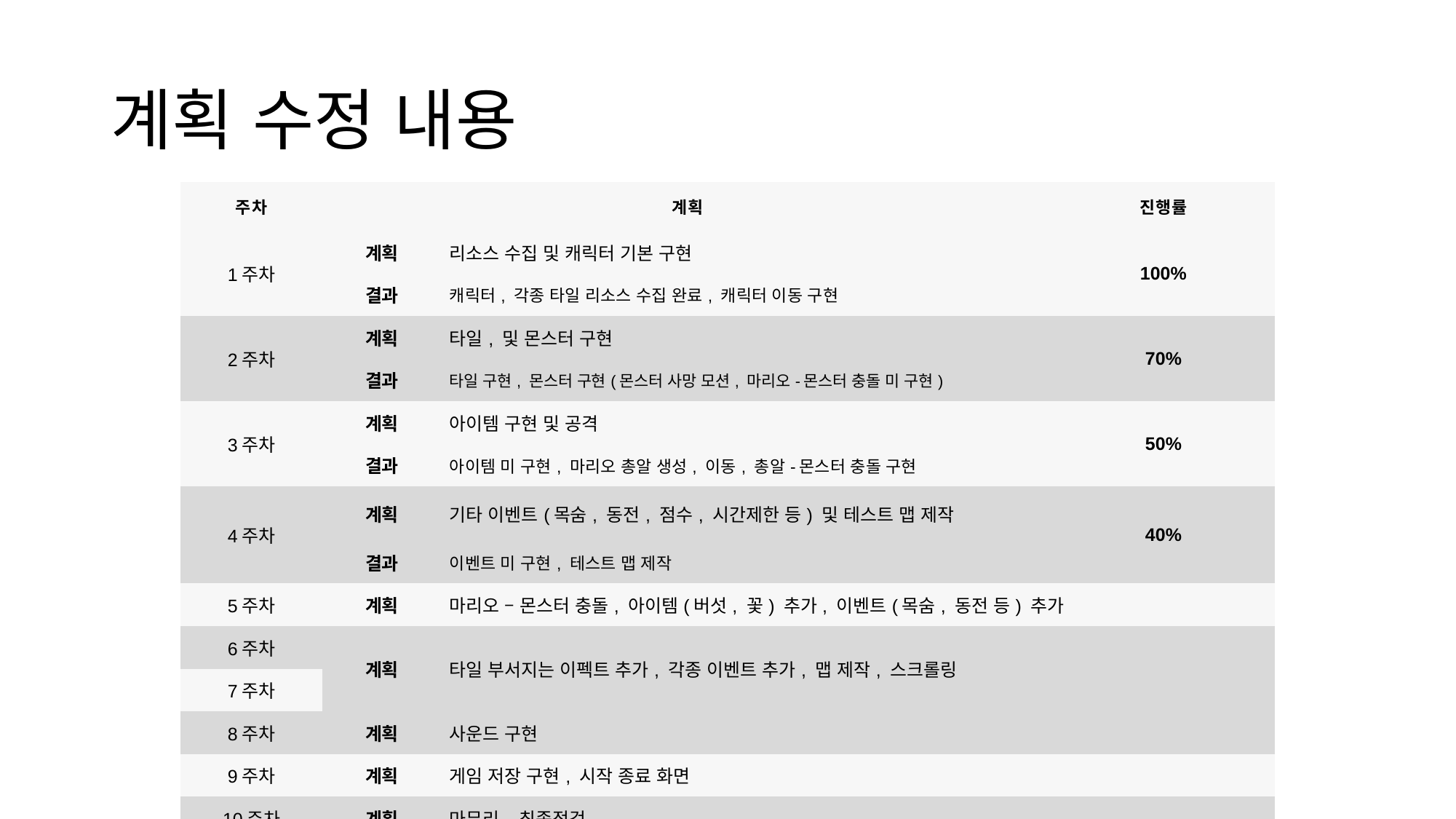

# 계획 수정 내용
| 주차 | 계획 |  | 진행률 |
| --- | --- | --- | --- |
| 1주차 | 계획 | 리소스 수집 및 캐릭터 기본 구현 | 100% |
|  | 결과 | 캐릭터, 각종 타일 리소스 수집 완료, 캐릭터 이동 구현 |  |
| 2주차 | 계획 | 타일, 및 몬스터 구현 | 70% |
|  | 결과 | 타일 구현, 몬스터 구현(몬스터 사망 모션, 마리오-몬스터 충돌 미 구현) |  |
| 3주차 | 계획 | 아이템 구현 및 공격 | 50% |
|  | 결과 | 아이템 미 구현, 마리오 총알 생성, 이동, 총알-몬스터 충돌 구현 |  |
| 4주차 | 계획 | 기타 이벤트(목숨, 동전, 점수, 시간제한 등) 및 테스트 맵 제작 | 40% |
|  | 결과 | 이벤트 미 구현, 테스트 맵 제작 |  |
| 5주차 | 계획 | 마리오 – 몬스터 충돌, 아이템(버섯, 꽃) 추가, 이벤트(목숨, 동전 등) 추가 |  |
| 6주차 | 계획 | 타일 부서지는 이펙트 추가, 각종 이벤트 추가, 맵 제작, 스크롤링 |  |
| 7주차 |  |  |  |
| 8주차 | 계획 | 사운드 구현 |  |
| 9주차 | 계획 | 게임 저장 구현, 시작 종료 화면 |  |
| 10주차 | 계획 | 마무리, 최종점검 |  |